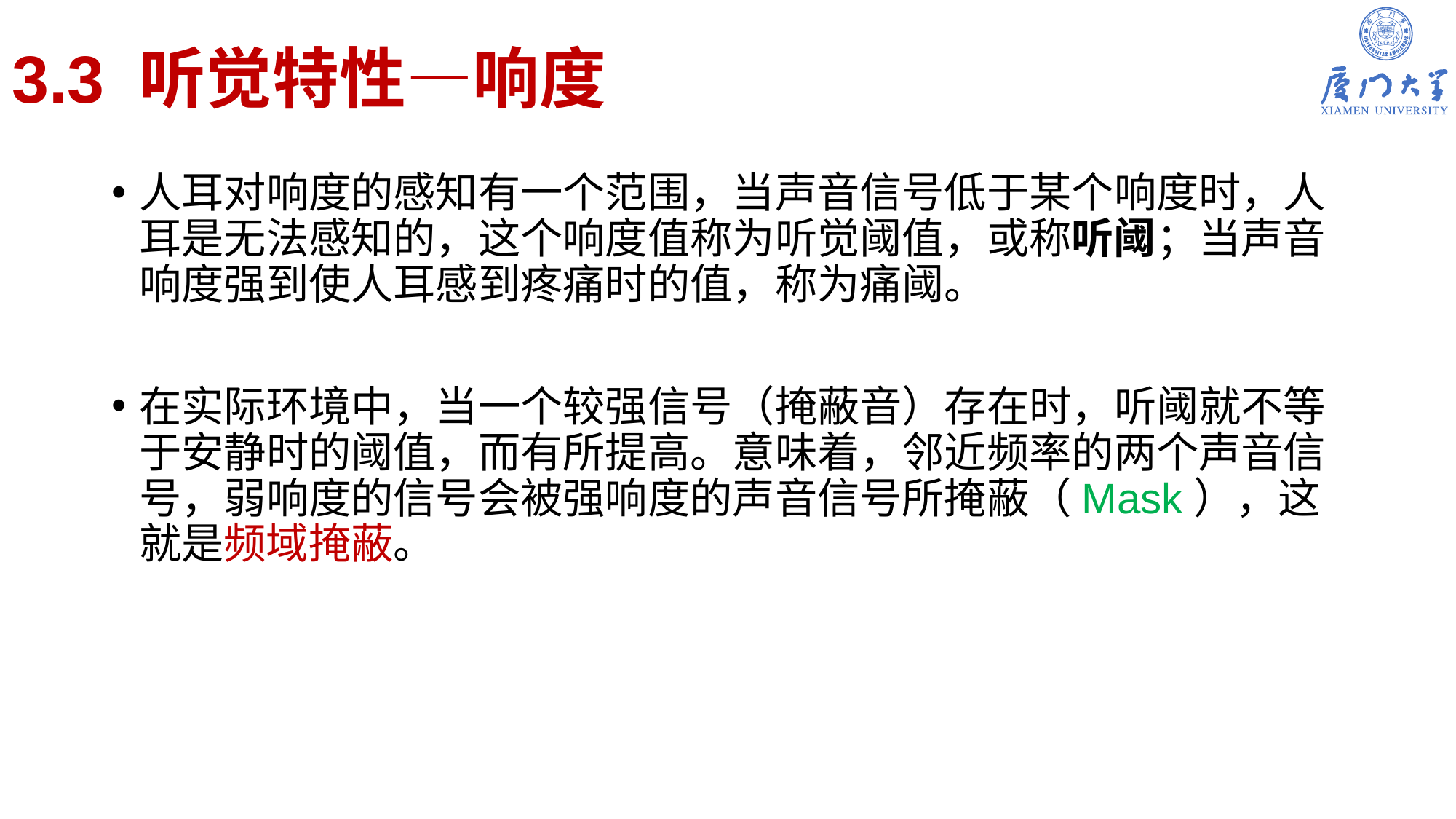

# 3.3 听觉特性—响度
人耳对响度的感知有一个范围，当声音信号低于某个响度时，人耳是无法感知的，这个响度值称为听觉阈值，或称听阈；当声音响度强到使人耳感到疼痛时的值，称为痛阈。

在实际环境中，当一个较强信号（掩蔽音）存在时，听阈就不等于安静时的阈值，而有所提高。意味着，邻近频率的两个声音信号，弱响度的信号会被强响度的声音信号所掩蔽（Mask），这就是频域掩蔽。